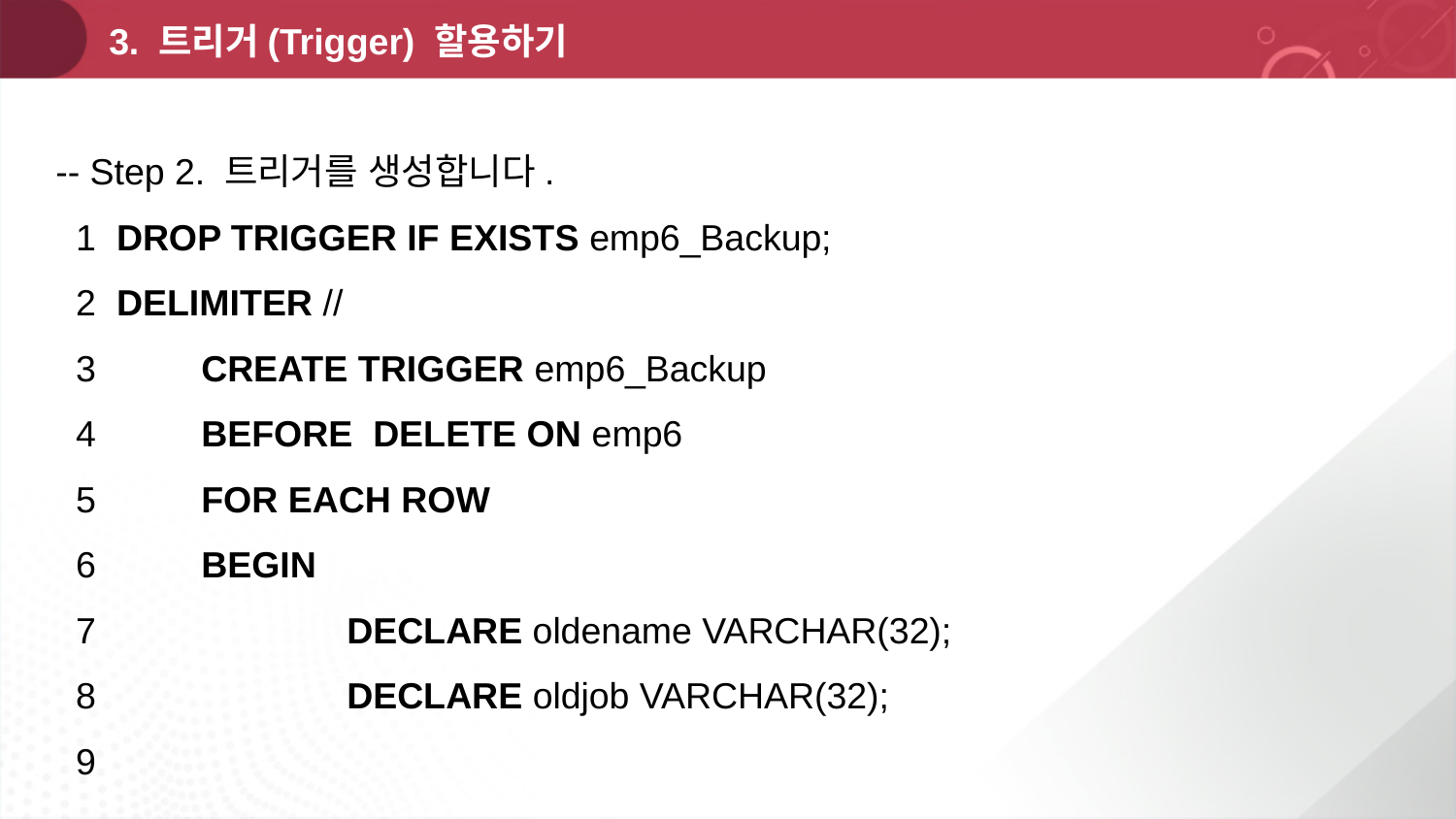

3. 트리거(Trigger) 할용하기
-- Step 2. 트리거를 생성합니다.
1  DROP TRIGGER IF EXISTS emp6_Backup;
2  DELIMITER //
3  	CREATE TRIGGER emp6_Backup
4  	BEFORE  DELETE ON emp6
5  	FOR EACH ROW
6  	BEGIN
7  		DECLARE oldename VARCHAR(32);
8 		DECLARE oldjob VARCHAR(32);
9